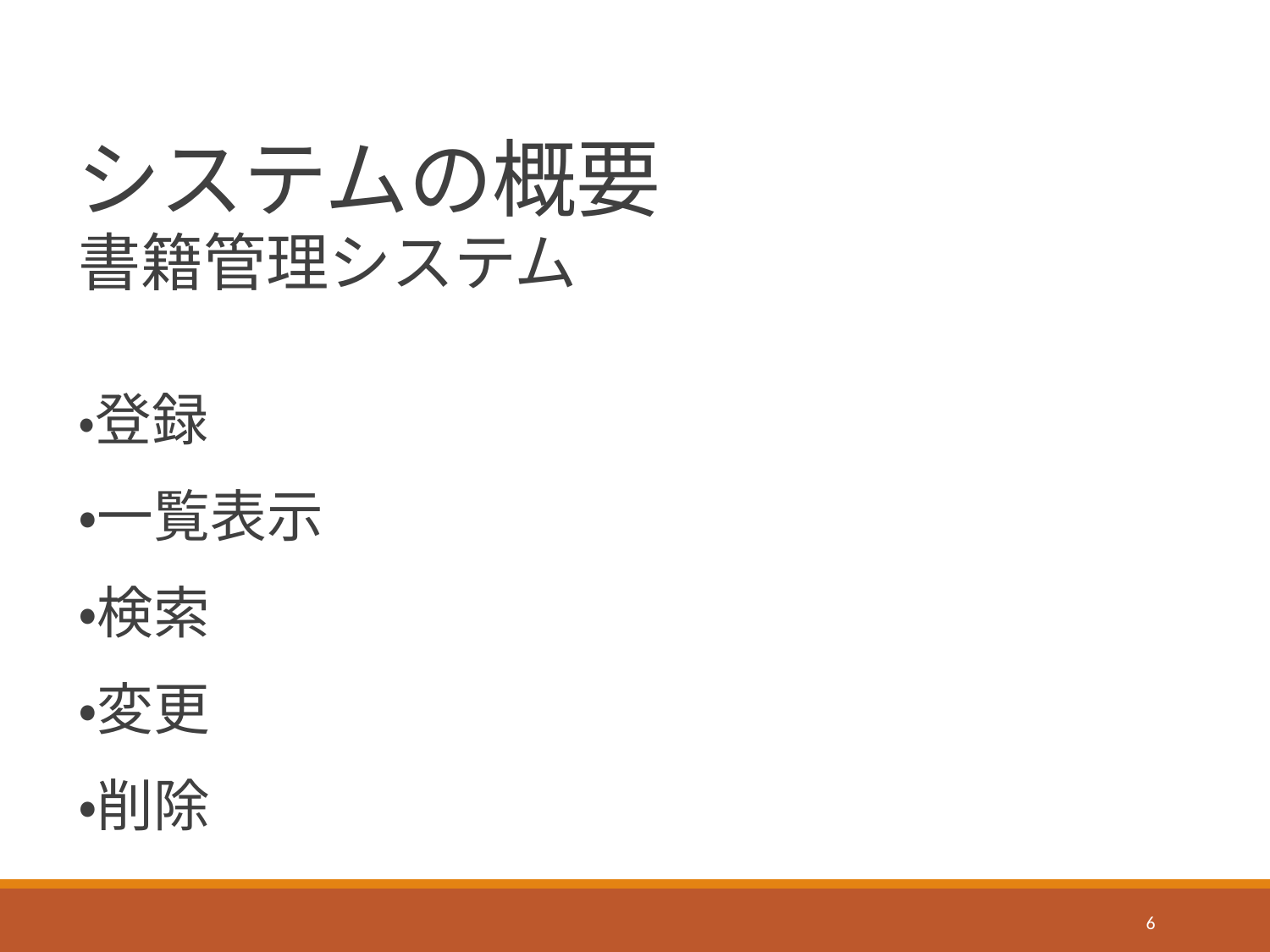

# システムの概要
書籍管理システム

	・登録
	・一覧表示
	・検索
	・変更
	・削除

6